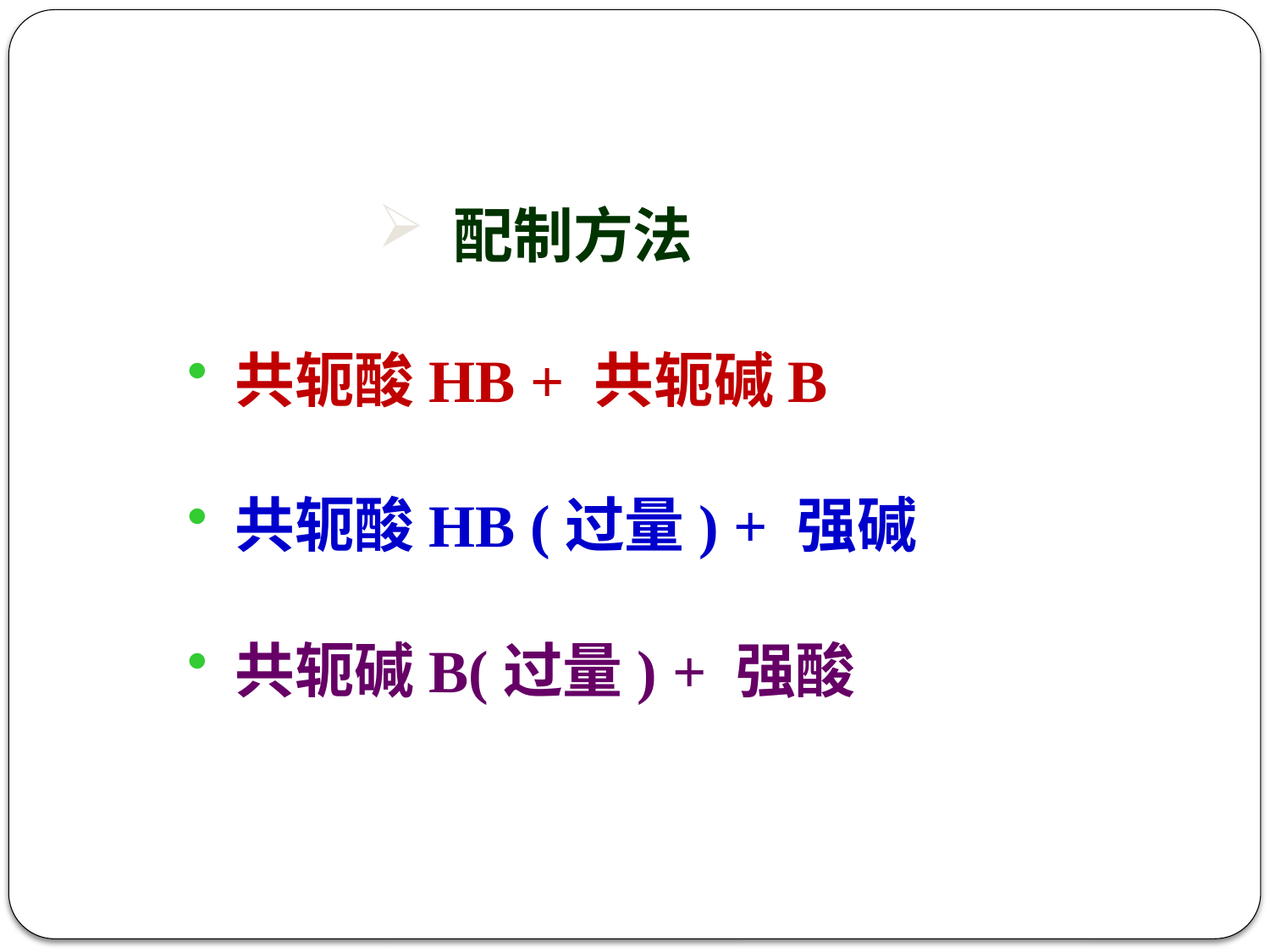

配制方法
共轭酸HB + 共轭碱B
共轭酸HB (过量) + 强碱
共轭碱B(过量) + 强酸